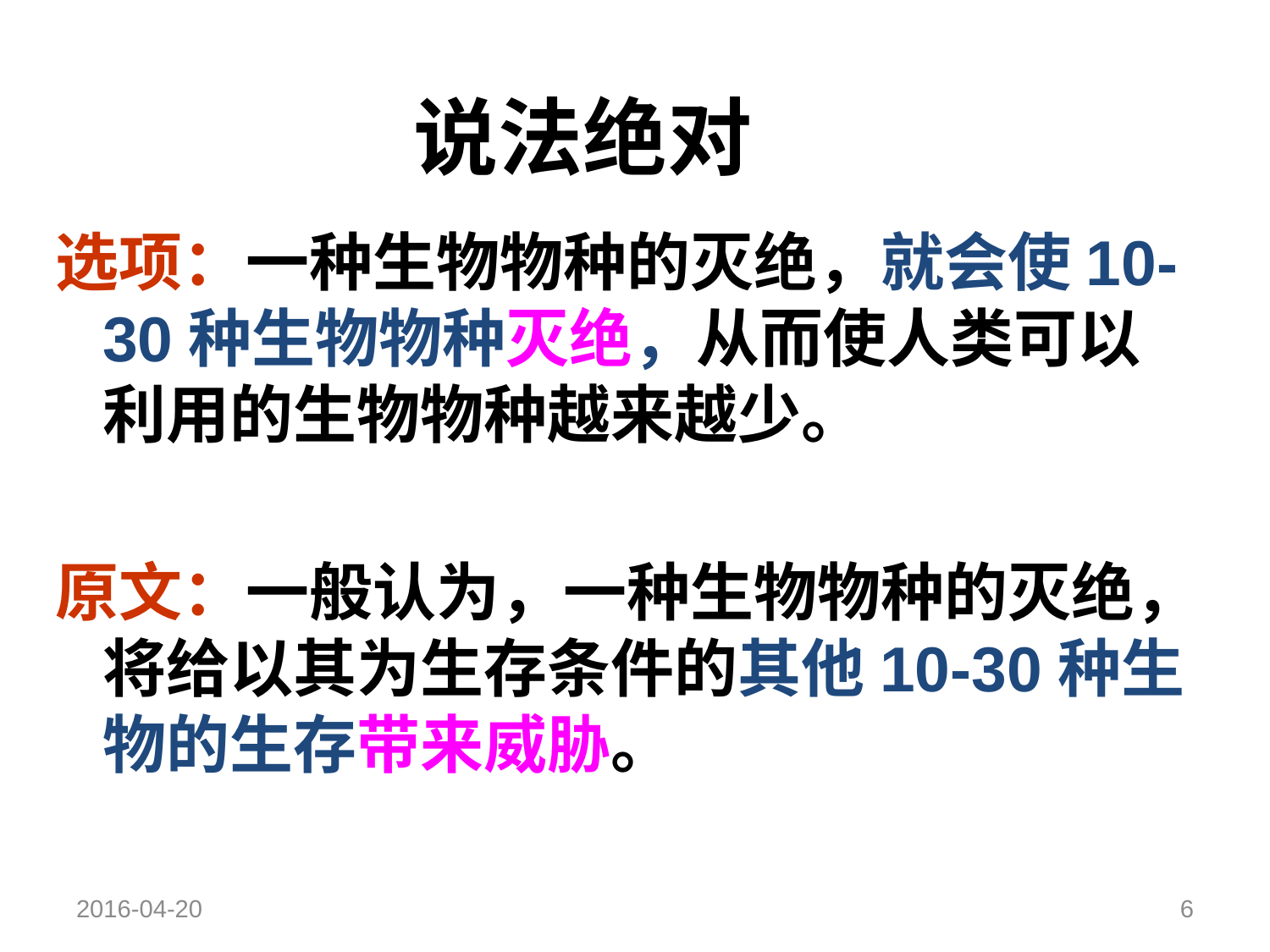

说法绝对
选项：一种生物物种的灭绝，就会使10-30种生物物种灭绝，从而使人类可以利用的生物物种越来越少。

原文：一般认为，一种生物物种的灭绝，将给以其为生存条件的其他10-30种生物的生存带来威胁。
2016-04-20
6